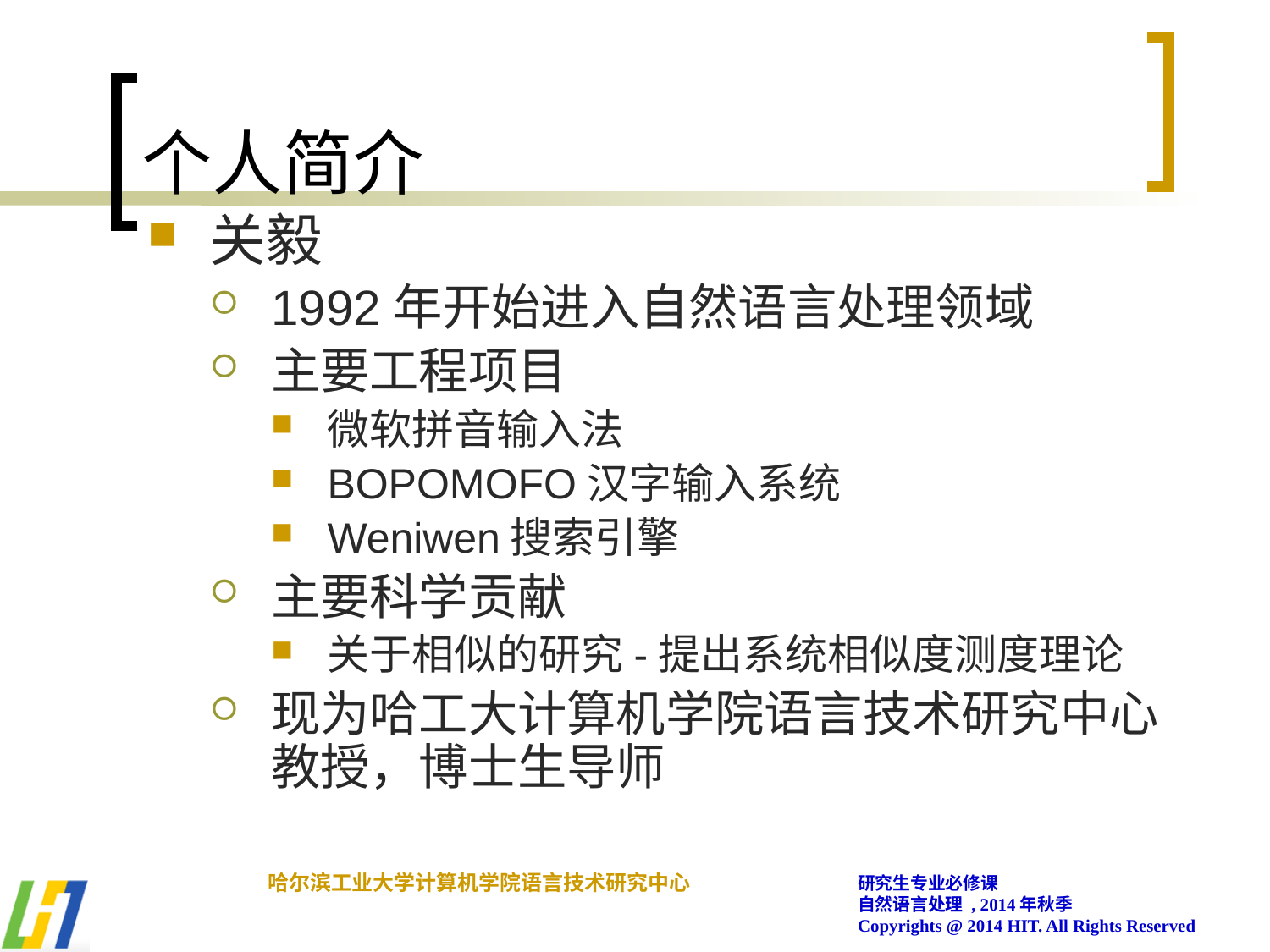

# 个人简介
关毅
1992年开始进入自然语言处理领域
主要工程项目
微软拼音输入法
BOPOMOFO汉字输入系统
Weniwen搜索引擎
主要科学贡献
关于相似的研究-提出系统相似度测度理论
现为哈工大计算机学院语言技术研究中心教授，博士生导师

哈尔滨工业大学计算机学院语言技术研究中心
研究生专业必修课
自然语言处理 , 2014年秋季
Copyrights @ 2014 HIT. All Rights Reserved